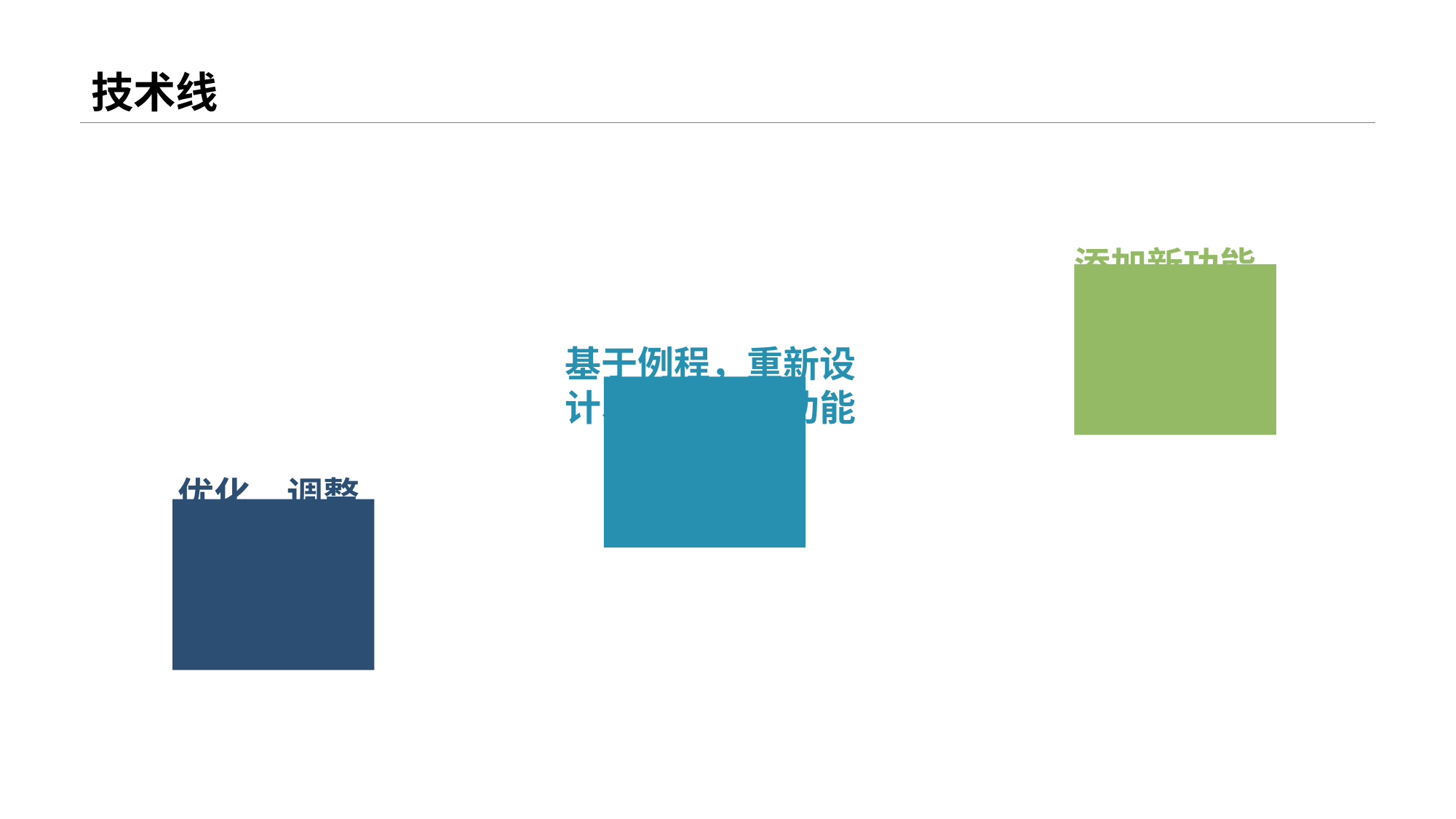

# 技术线
添加新功能，无线控制

基于例程，重新设计、组合已有功能

优化、调整已有的功能